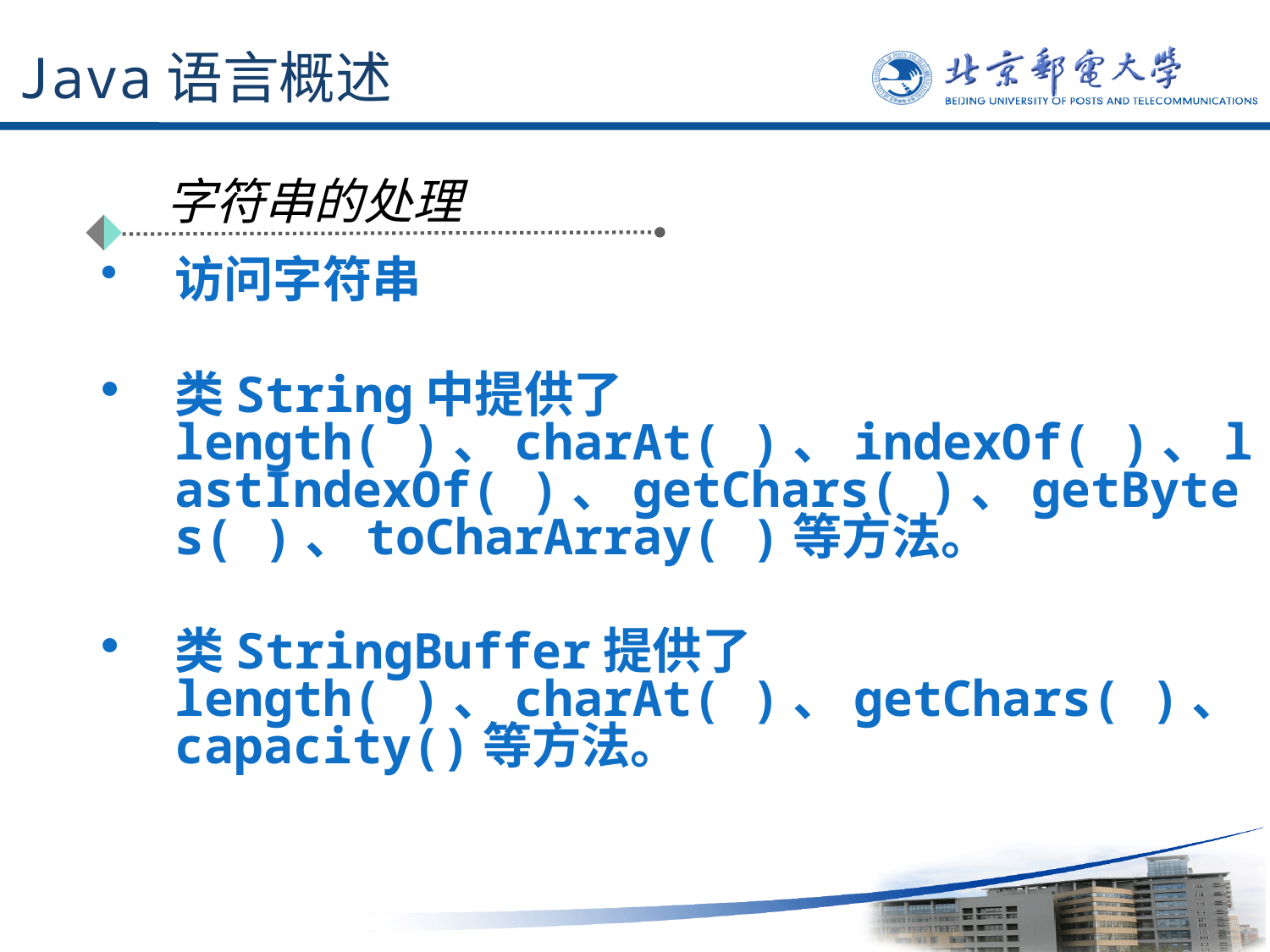

# Java语言概述

字符串的处理

访问字符串

类String中提供了length( )、charAt( )、indexOf( )、lastIndexOf( )、getChars( )、getBytes( )、toCharArray( )等方法。

类StringBuffer提供了 length( )、charAt( )、getChars( )、capacity()等方法。